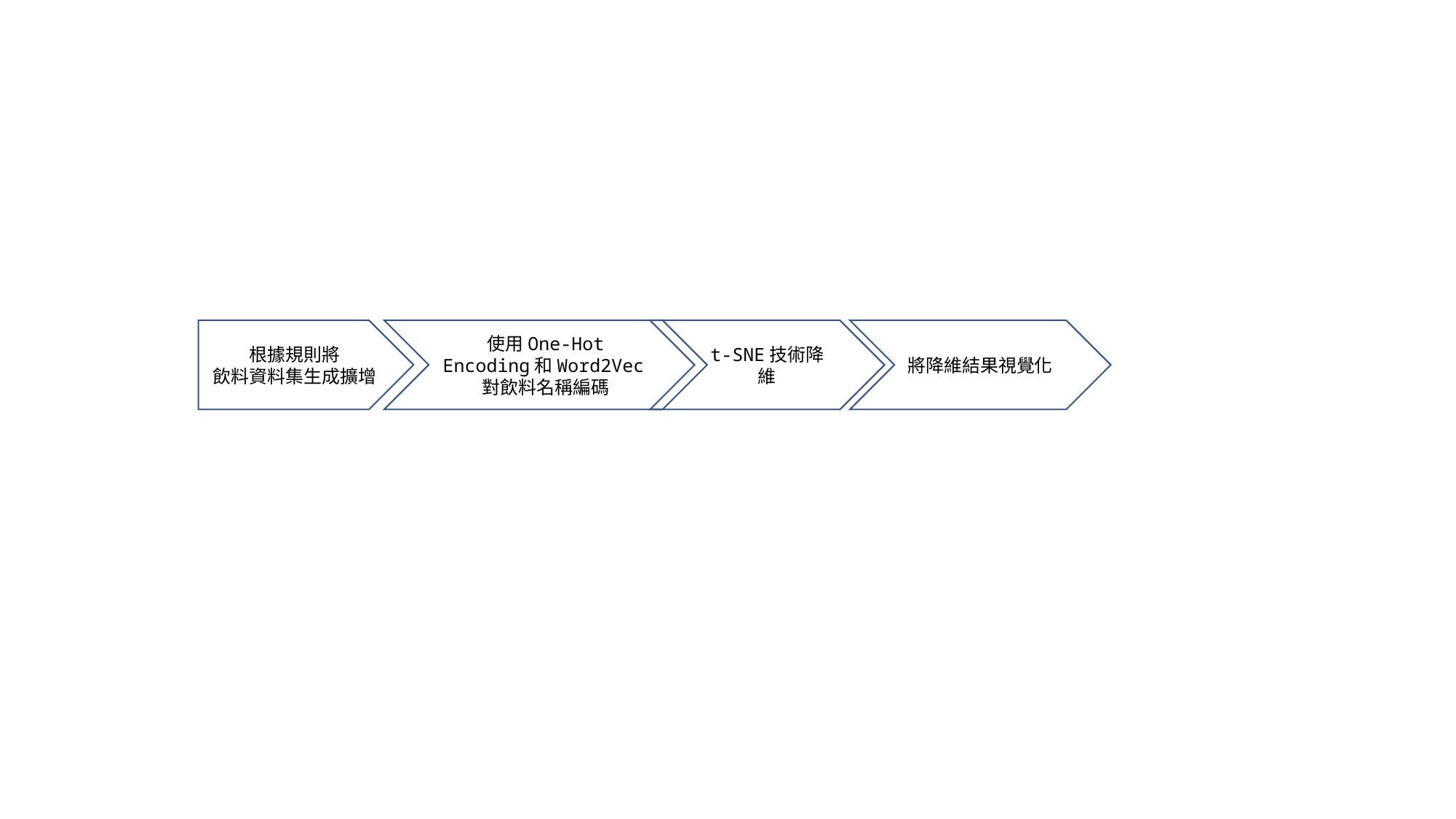

使用One-Hot Encoding和Word2Vec對飲料名稱編碼
t-SNE技術降維
將降維結果視覺化
根據規則將
飲料資料集生成擴增